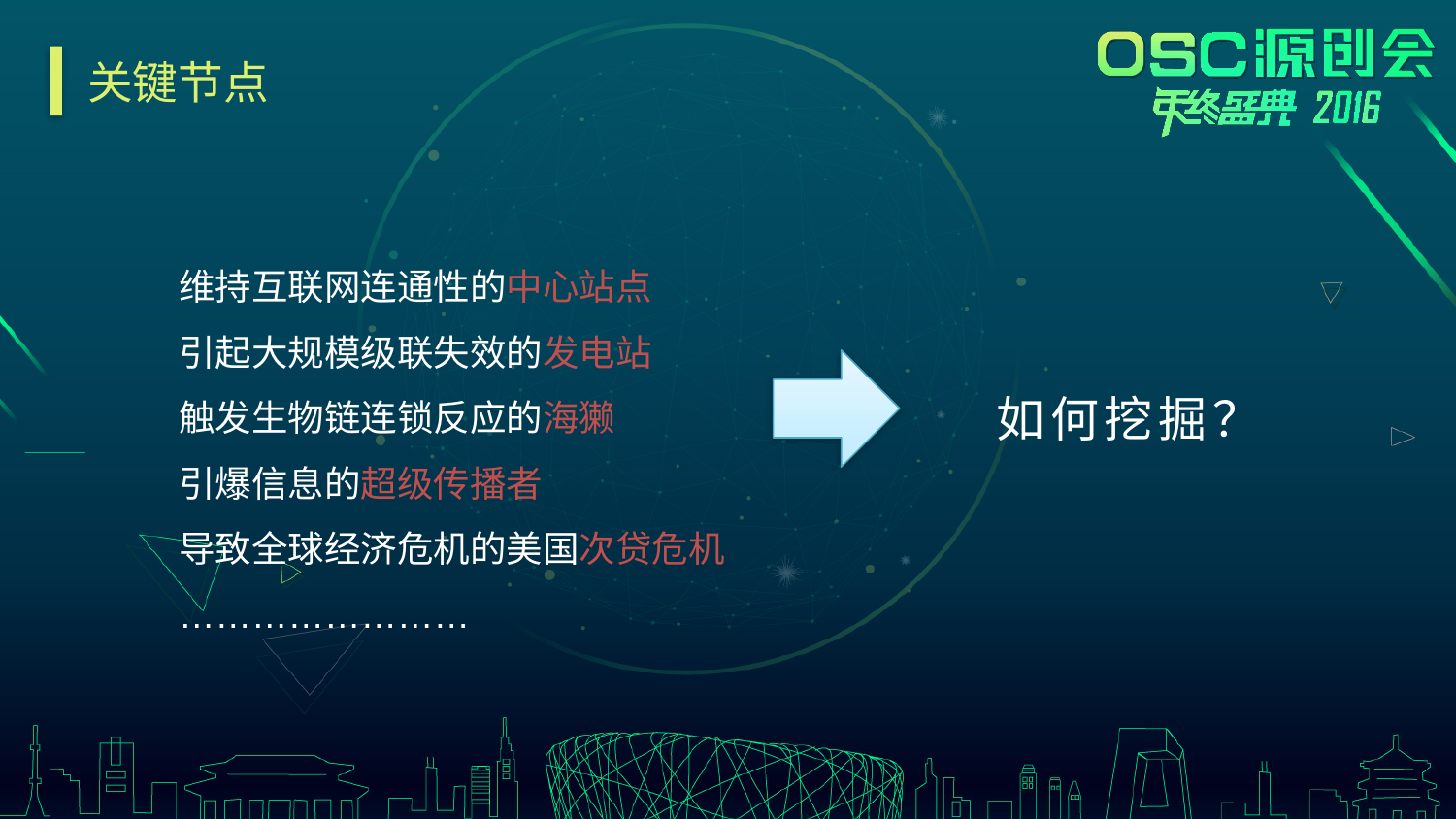

# 关键节点
维持互联网连通性的中心站点
引起大规模级联失效的发电站
触发生物链连锁反应的海獭
引爆信息的超级传播者
导致全球经济危机的美国次贷危机
……………………

如何挖掘？